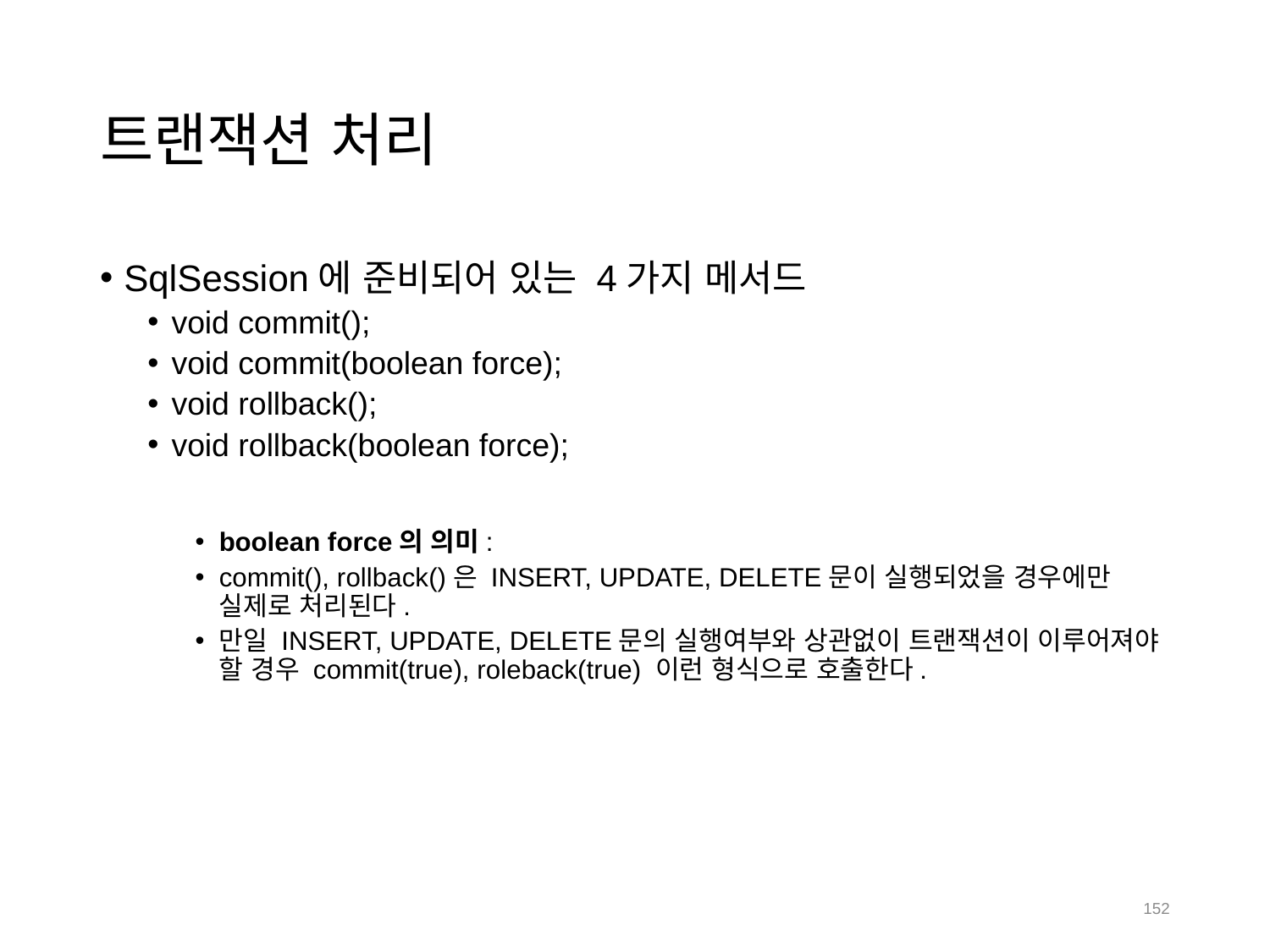

# 트랜잭션 처리
SqlSession에 준비되어 있는 4가지 메서드
void commit();
void commit(boolean force);
void rollback();
void rollback(boolean force);

boolean force의 의미:
commit(), rollback()은 INSERT, UPDATE, DELETE문이 실행되었을 경우에만 실제로 처리된다.
만일 INSERT, UPDATE, DELETE문의 실행여부와 상관없이 트랜잭션이 이루어져야 할 경우 commit(true), roleback(true) 이런 형식으로 호출한다.
152